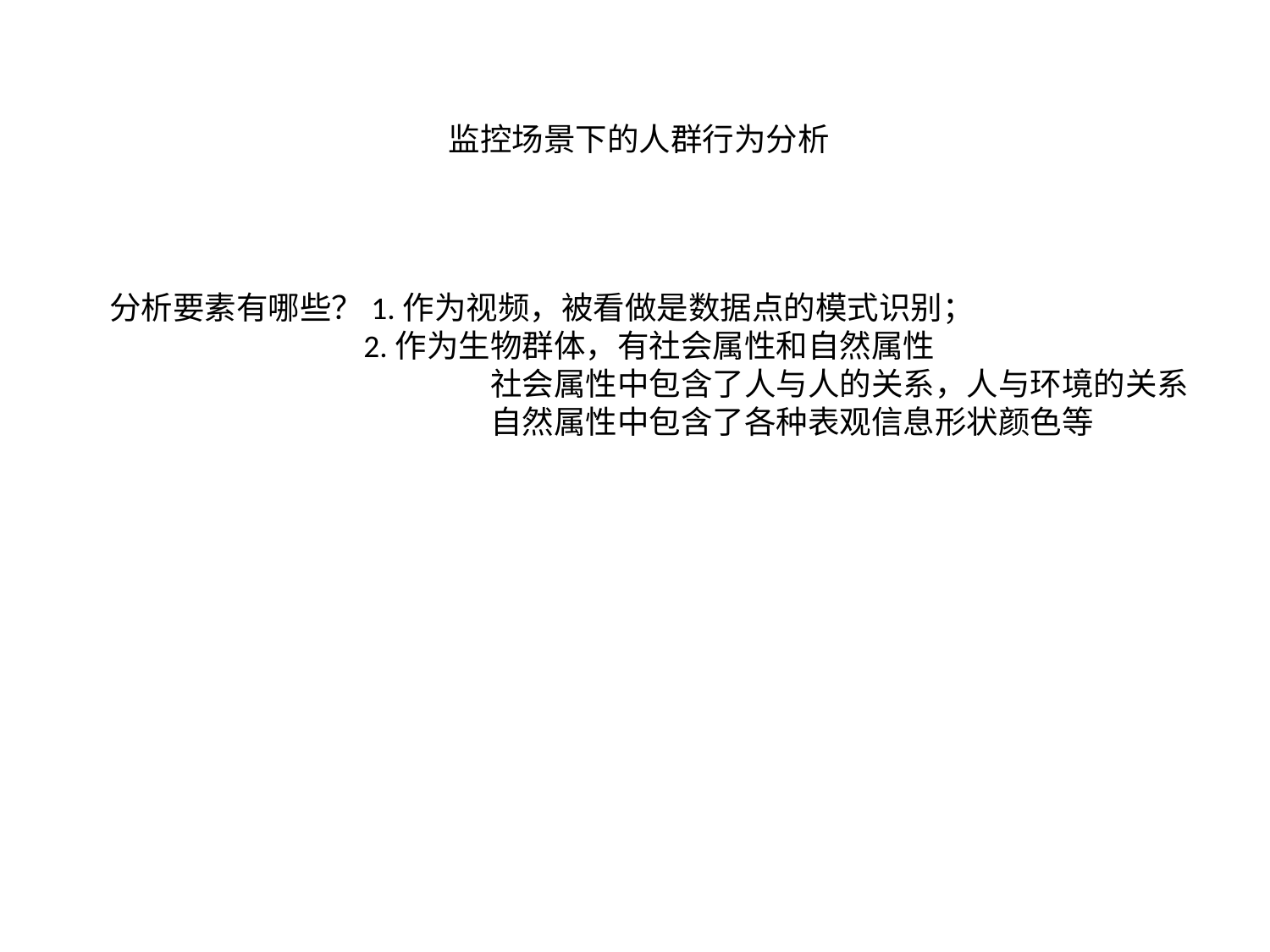

监控场景下的人群行为分析
分析要素有哪些？1.作为视频，被看做是数据点的模式识别；
		2.作为生物群体，有社会属性和自然属性
			社会属性中包含了人与人的关系，人与环境的关系
			自然属性中包含了各种表观信息形状颜色等